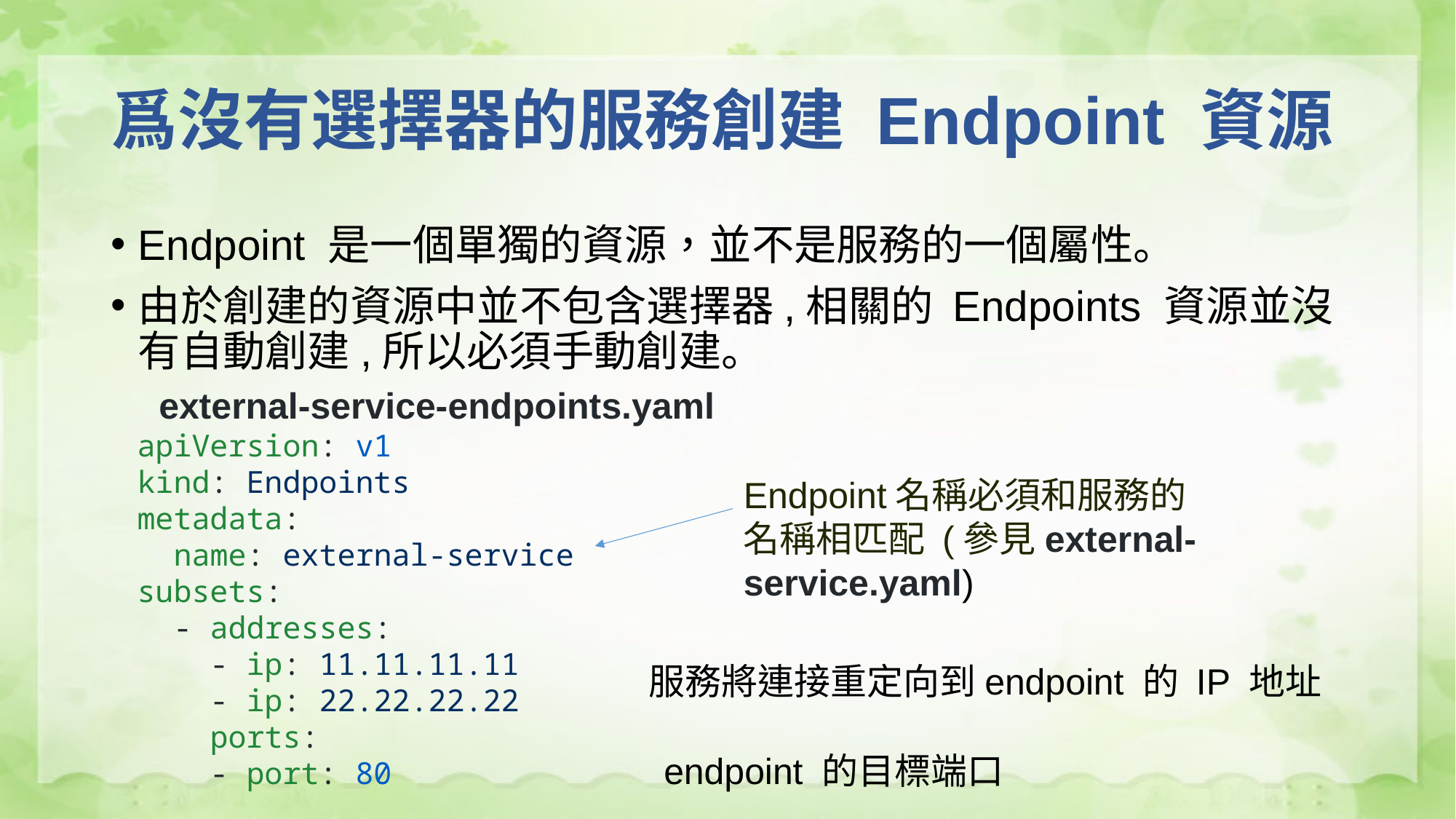

# 爲沒有選擇器的服務創建 Endpoint 資源
Endpoint 是一個單獨的資源，並不是服務的一個屬性。
由於創建的資源中並不包含選擇器,相關的 Endpoints 資源並沒有自動創建,所以必須手動創建。
external-service-endpoints.yaml
apiVersion: v1
kind: Endpoints
metadata:
  name: external-service
subsets:
  - addresses:
    - ip: 11.11.11.11
    - ip: 22.22.22.22
    ports:
    - port: 80
Endpoint名稱必須和服務的名稱相匹配 (參見external-service.yaml)
服務將連接重定向到endpoint 的 IP 地址
endpoint 的目標端口